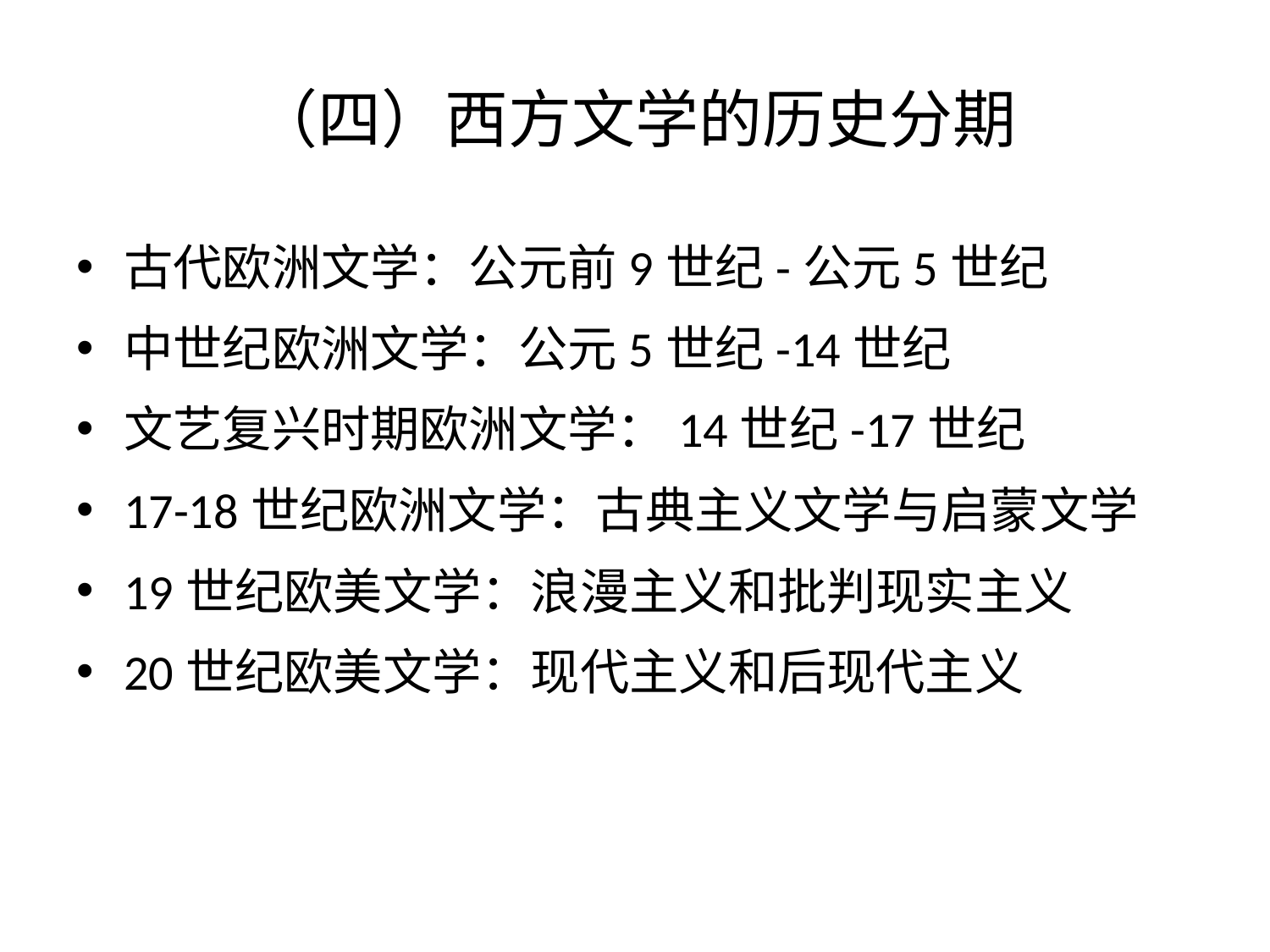

# （四）西方文学的历史分期
古代欧洲文学：公元前9世纪-公元5世纪
中世纪欧洲文学：公元5世纪-14世纪
文艺复兴时期欧洲文学：14世纪-17世纪
17-18世纪欧洲文学：古典主义文学与启蒙文学
19世纪欧美文学：浪漫主义和批判现实主义
20世纪欧美文学：现代主义和后现代主义